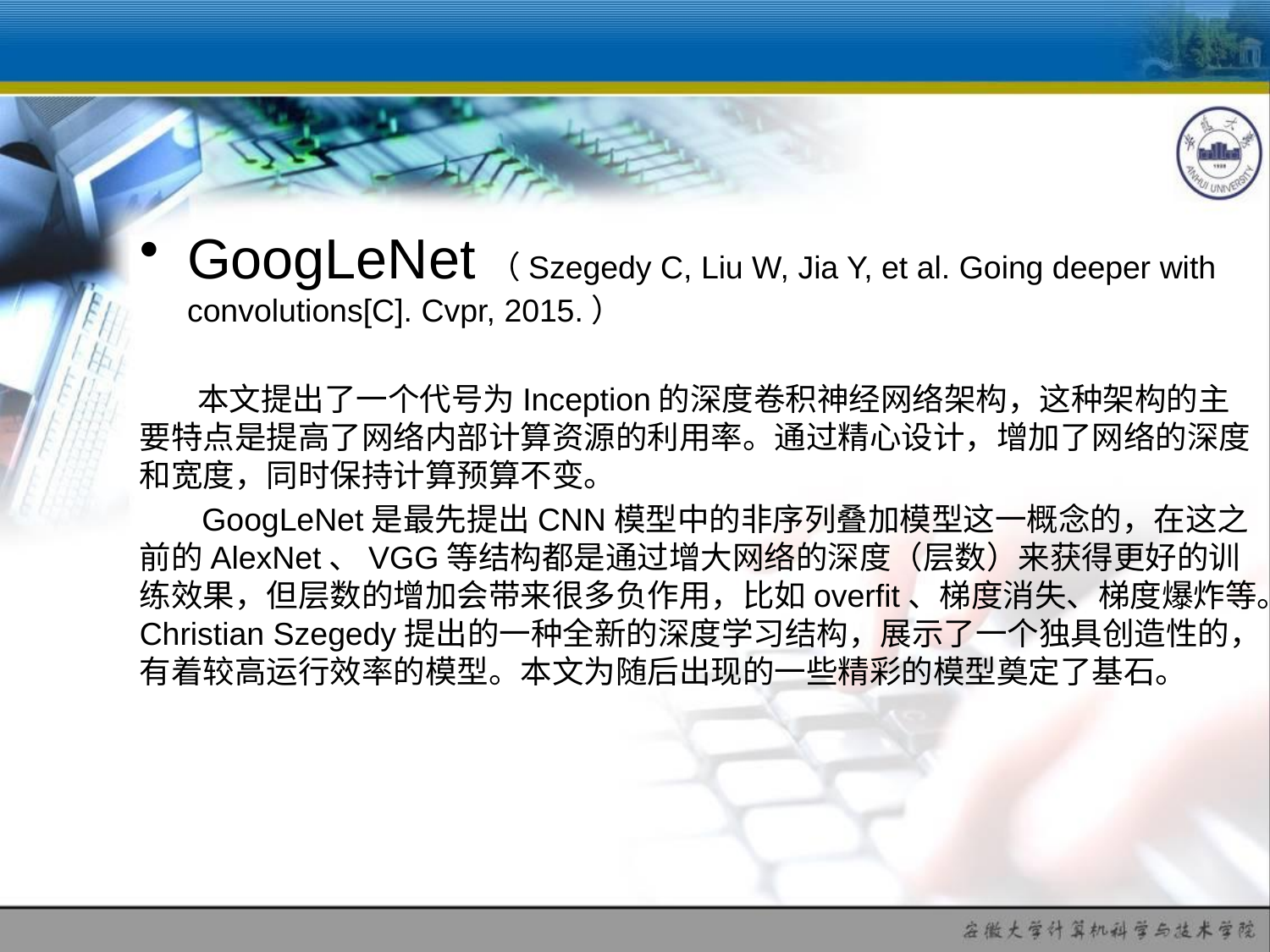

#
GoogLeNet（Szegedy C, Liu W, Jia Y, et al. Going deeper with convolutions[C]. Cvpr, 2015.）

       本文提出了一个代号为Inception的深度卷积神经网络架构，这种架构的主要特点是提高了网络内部计算资源的利用率。通过精心设计，增加了网络的深度和宽度，同时保持计算预算不变。
       GoogLeNet是最先提出CNN模型中的非序列叠加模型这一概念的，在这之前的AlexNet、VGG等结构都是通过增大网络的深度（层数）来获得更好的训练效果，但层数的增加会带来很多负作用，比如overfit、梯度消失、梯度爆炸等。Christian Szegedy提出的一种全新的深度学习结构，展示了一个独具创造性的，有着较高运行效率的模型。本文为随后出现的一些精彩的模型奠定了基石。